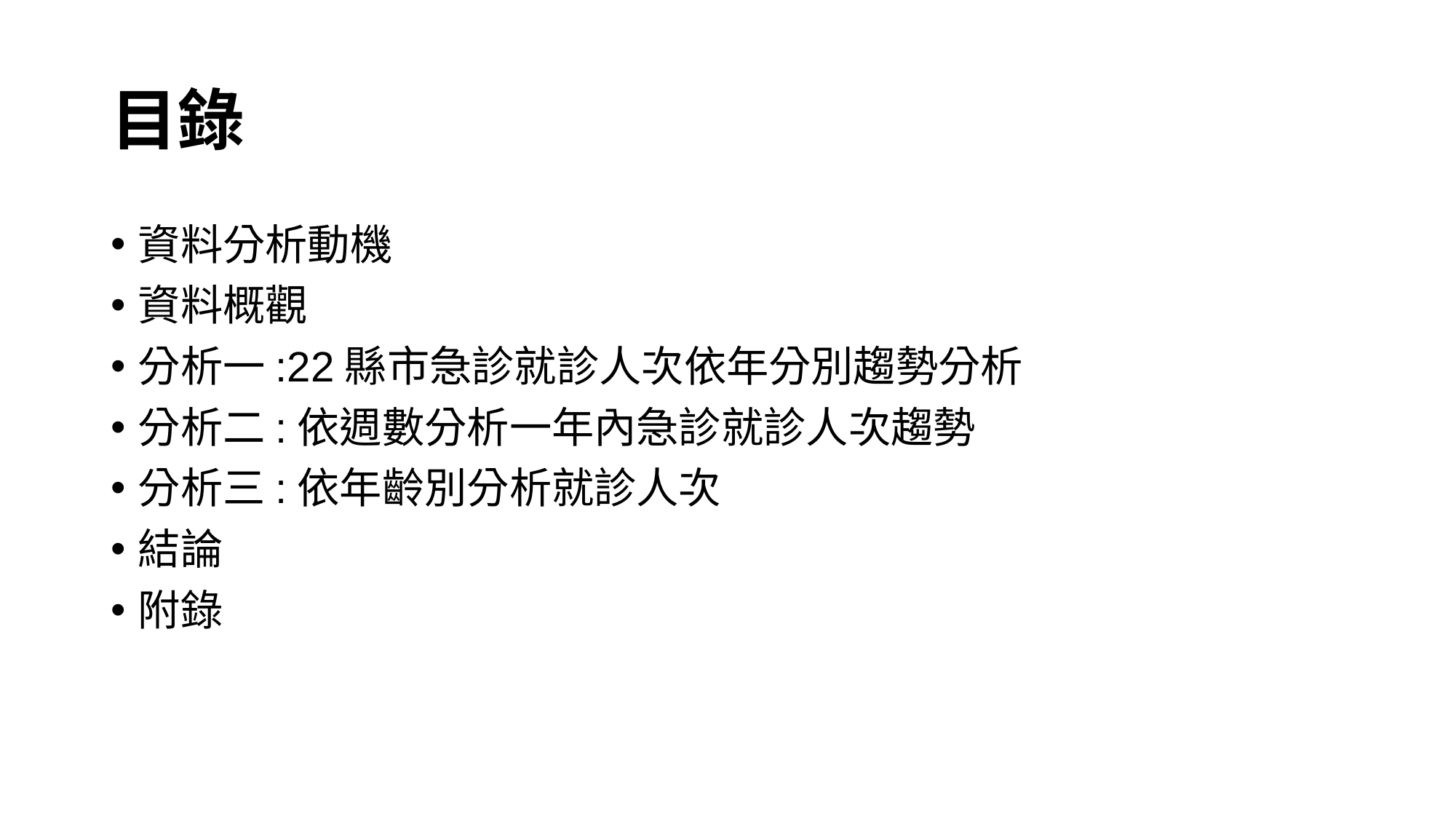

# 目錄
資料分析動機
資料概觀
分析一:22縣市急診就診人次依年分別趨勢分析
分析二:依週數分析一年內急診就診人次趨勢
分析三:依年齡別分析就診人次
結論
附錄